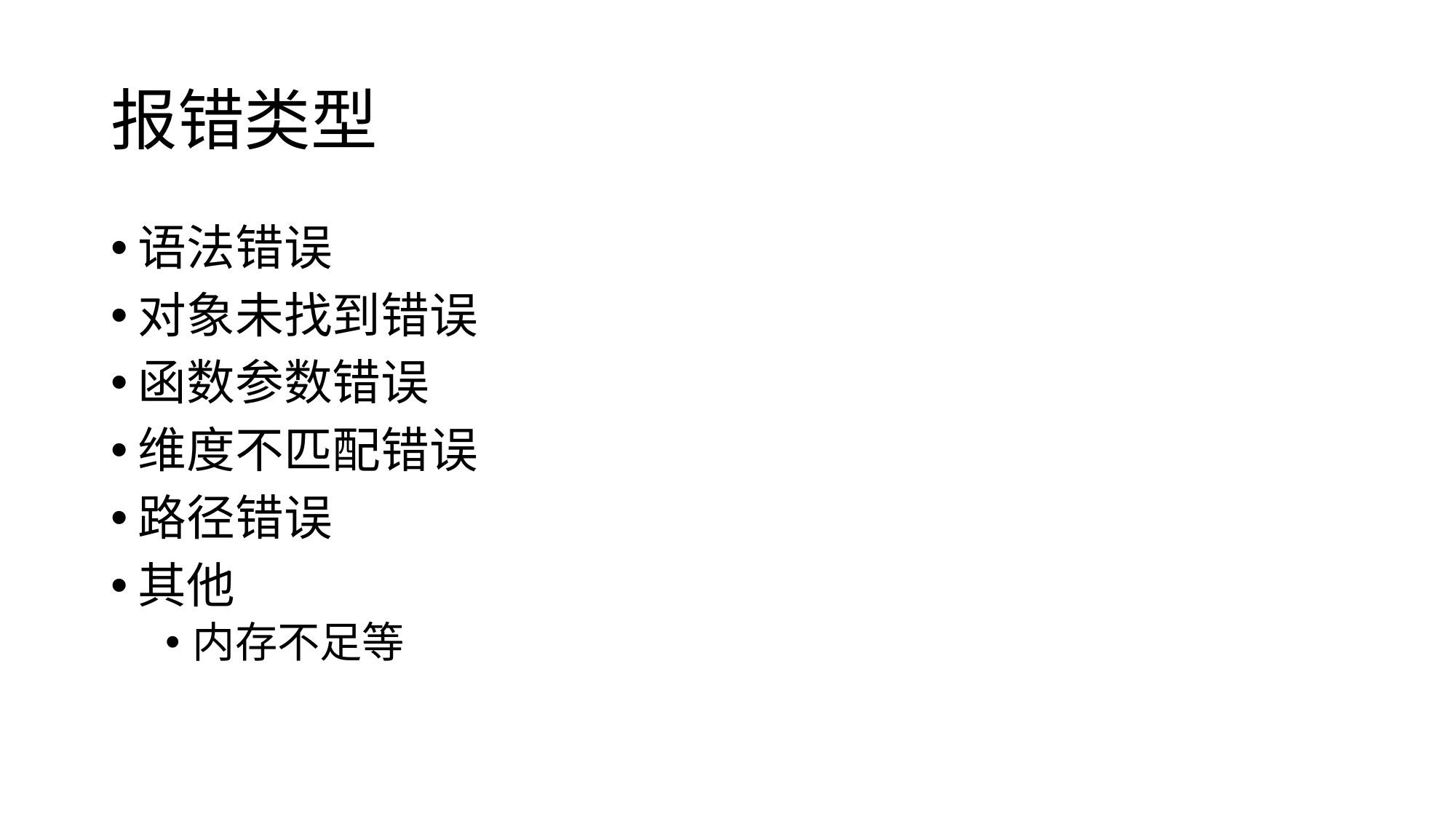

# 报错类型
语法错误
对象未找到错误
函数参数错误
维度不匹配错误
路径错误
其他
内存不足等